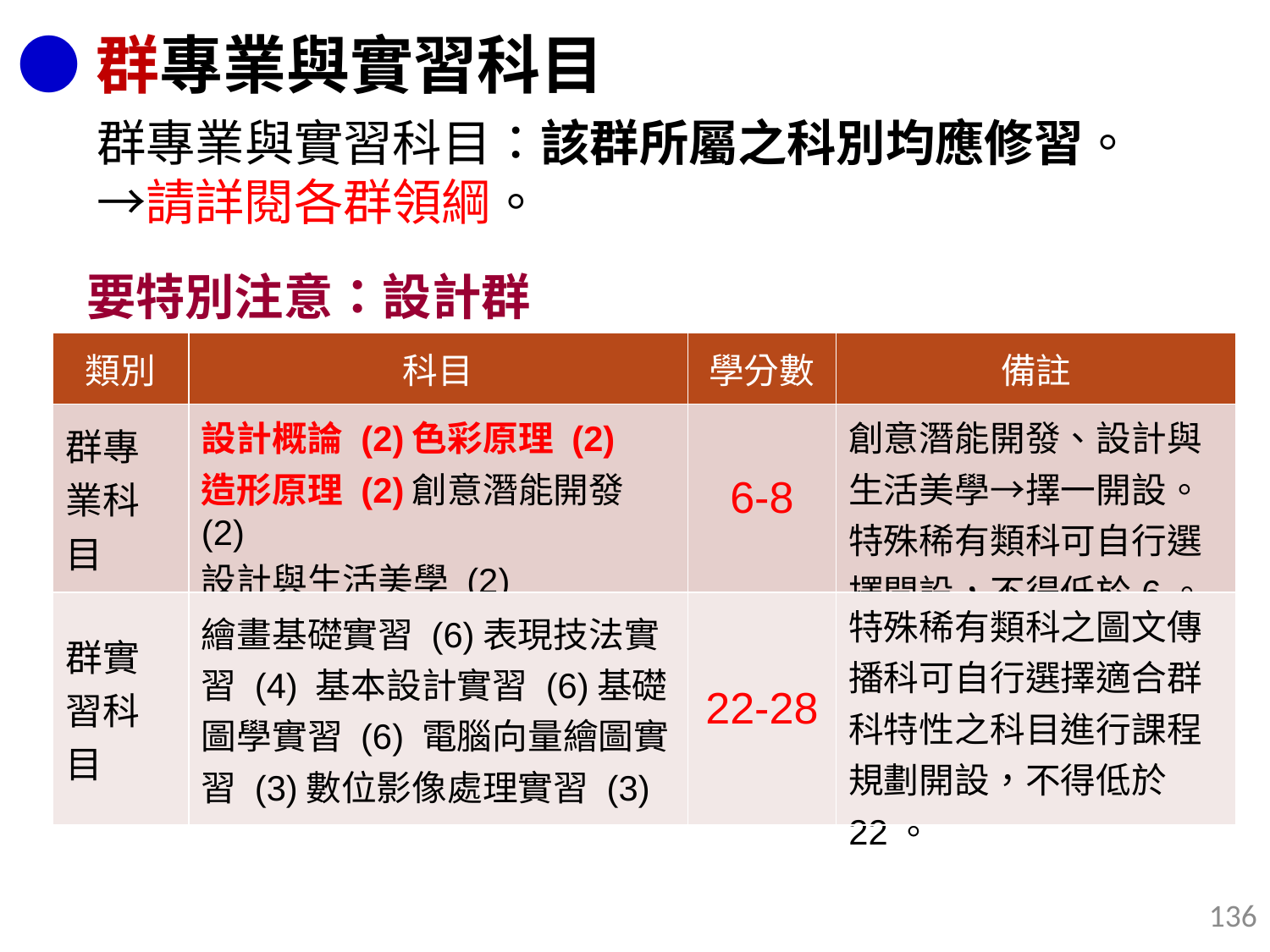

●群專業與實習科目
群專業與實習科目：該群所屬之科別均應修習。→請詳閱各群領綱。
要特別注意：設計群
| 類別 | 科目 | 學分數 | 備註 |
| --- | --- | --- | --- |
| 群專業科目 | 設計概論 (2)色彩原理 (2) 造形原理 (2)創意潛能開發 (2) 設計與生活美學 (2) | 6-8 | 創意潛能開發、設計與生活美學→擇一開設。 特殊稀有類科可自行選擇開設，不得低於6。 |
| 群實習科目 | 繪畫基礎實習 (6)表現技法實習 (4) 基本設計實習 (6)基礎圖學實習 (6) 電腦向量繪圖實習 (3)數位影像處理實習 (3) | 22-28 | 特殊稀有類科之圖文傳播科可自行選擇適合群科特性之科目進行課程規劃開設，不得低於22。 |
136